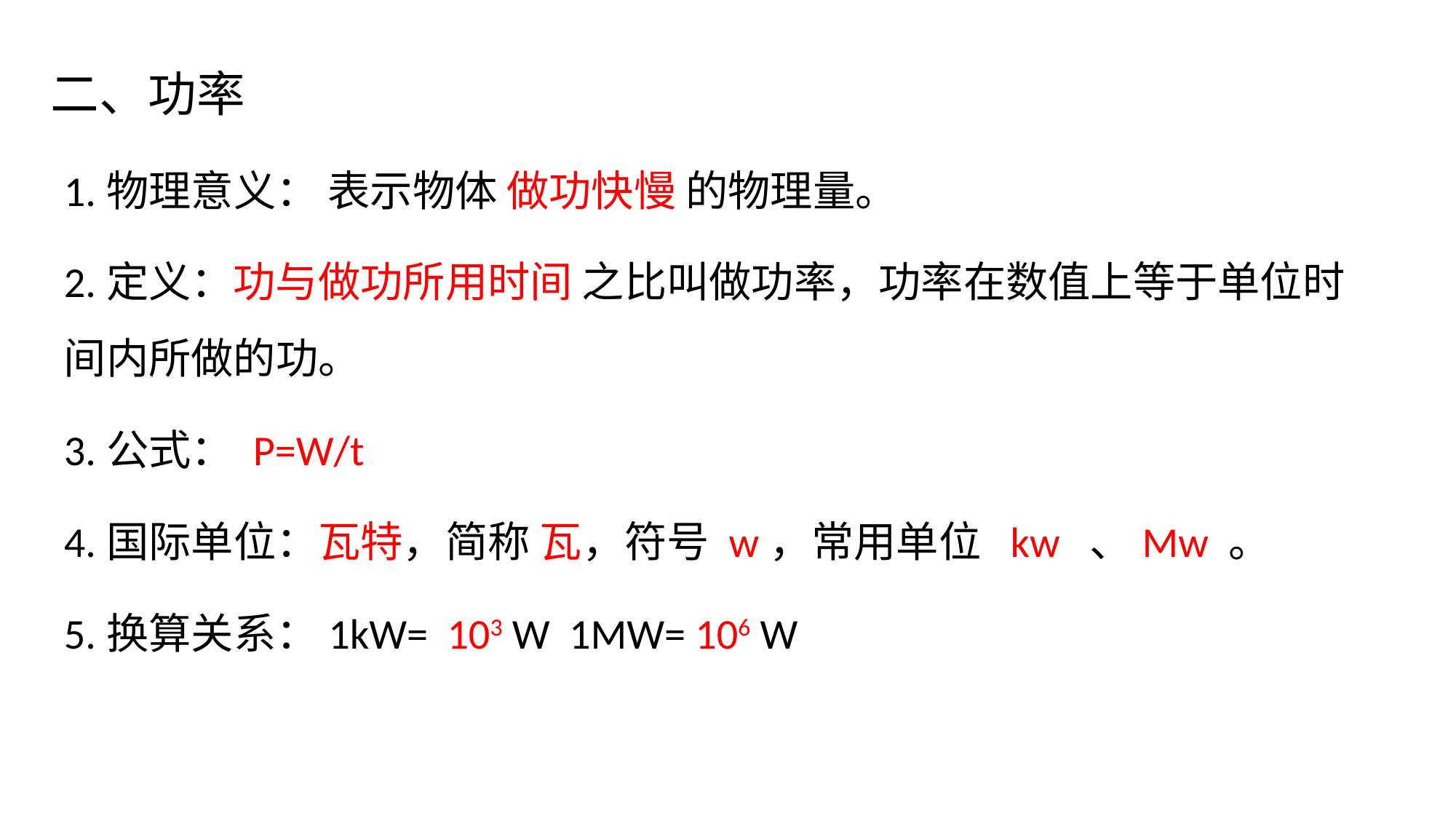

# 二、功率
1.物理意义： 表示物体 做功快慢 的物理量。
2.定义：功与做功所用时间 之比叫做功率，功率在数值上等于单位时间内所做的功。
3.公式： P=W/t
4.国际单位：瓦特，简称 瓦，符号 w，常用单位  kw  、Mw 。
5.换算关系：1kW=  103 W  1MW= 106 W